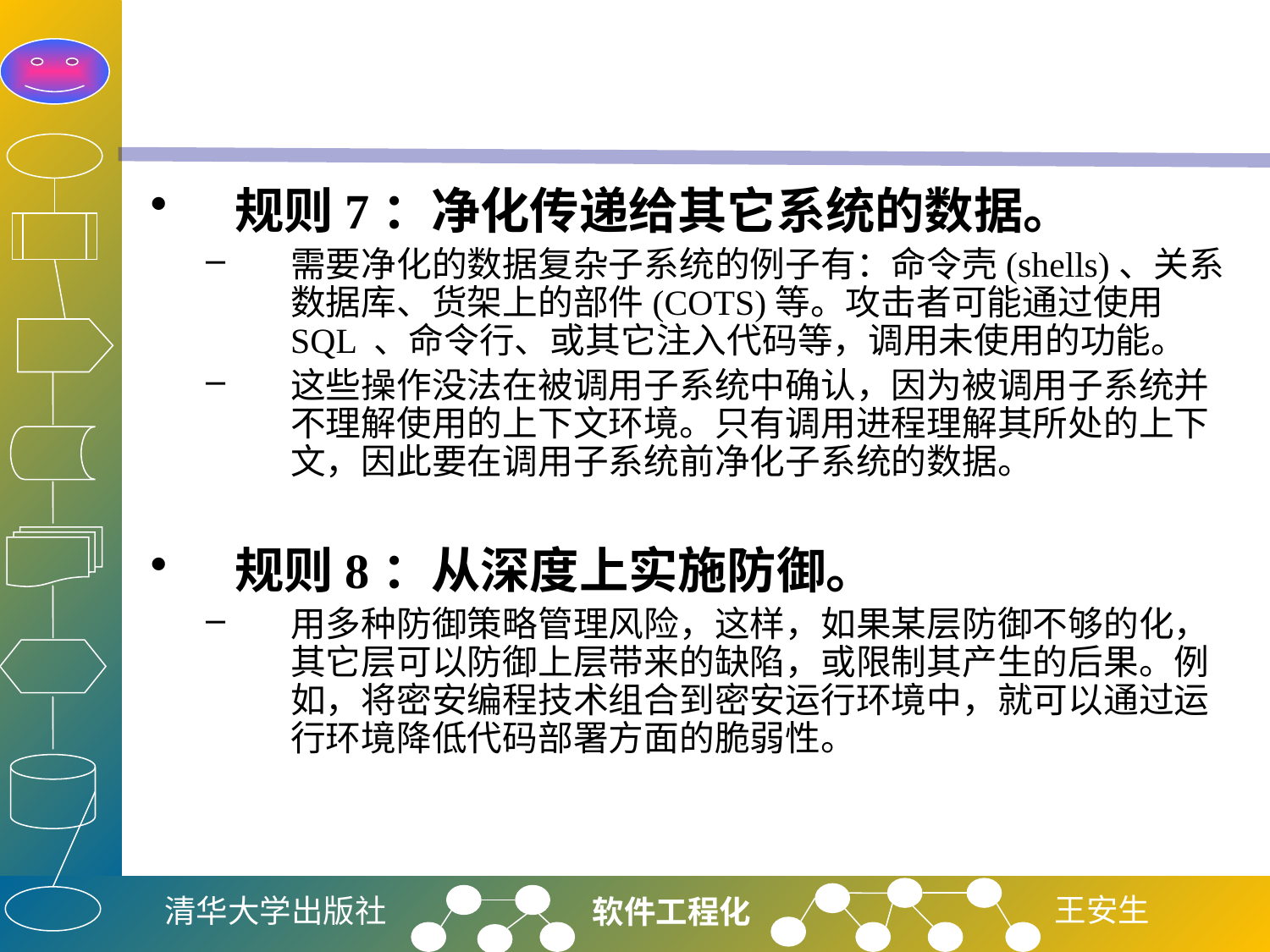

#
规则7：净化传递给其它系统的数据。
需要净化的数据复杂子系统的例子有：命令壳(shells)、关系数据库、货架上的部件(COTS)等。攻击者可能通过使用SQL 、命令行、或其它注入代码等，调用未使用的功能。
这些操作没法在被调用子系统中确认，因为被调用子系统并不理解使用的上下文环境。只有调用进程理解其所处的上下文，因此要在调用子系统前净化子系统的数据。

规则8：从深度上实施防御。
用多种防御策略管理风险，这样，如果某层防御不够的化，其它层可以防御上层带来的缺陷，或限制其产生的后果。例如，将密安编程技术组合到密安运行环境中，就可以通过运行环境降低代码部署方面的脆弱性。